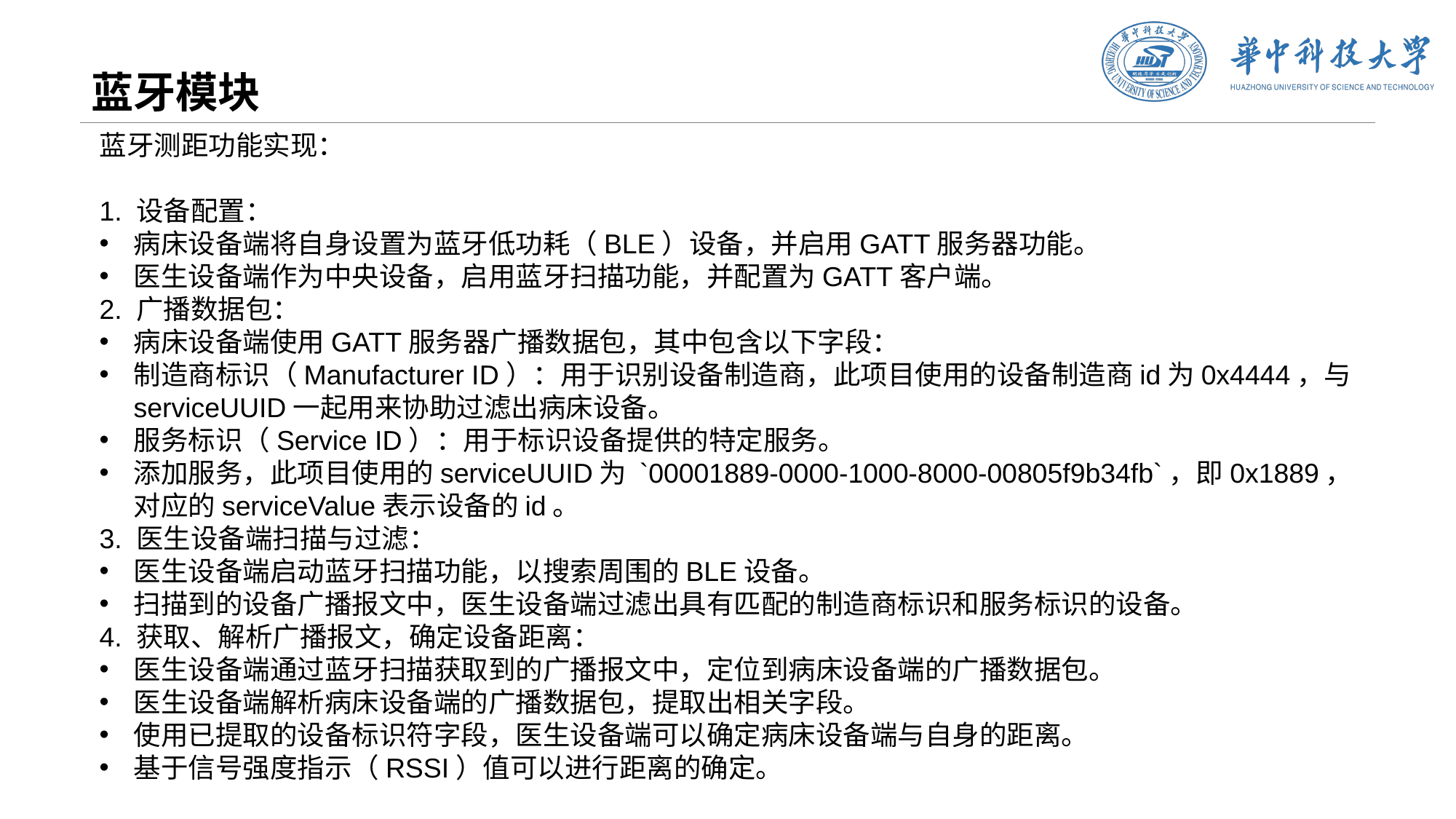

# 蓝牙模块
蓝牙测距功能实现：

1. 设备配置：
病床设备端将自身设置为蓝牙低功耗（BLE）设备，并启用GATT服务器功能。
医生设备端作为中央设备，启用蓝牙扫描功能，并配置为GATT客户端。
2. 广播数据包：
病床设备端使用GATT服务器广播数据包，其中包含以下字段：
制造商标识（Manufacturer ID）：用于识别设备制造商，此项目使用的设备制造商id为0x4444，与serviceUUID一起用来协助过滤出病床设备。
服务标识（Service ID）：用于标识设备提供的特定服务。
添加服务，此项目使用的serviceUUID为 `00001889-0000-1000-8000-00805f9b34fb`，即0x1889，对应的serviceValue表示设备的id。
3. 医生设备端扫描与过滤：
医生设备端启动蓝牙扫描功能，以搜索周围的BLE设备。
扫描到的设备广播报文中，医生设备端过滤出具有匹配的制造商标识和服务标识的设备。
4. 获取、解析广播报文，确定设备距离：
医生设备端通过蓝牙扫描获取到的广播报文中，定位到病床设备端的广播数据包。
医生设备端解析病床设备端的广播数据包，提取出相关字段。
使用已提取的设备标识符字段，医生设备端可以确定病床设备端与自身的距离。
基于信号强度指示（RSSI）值可以进行距离的确定。